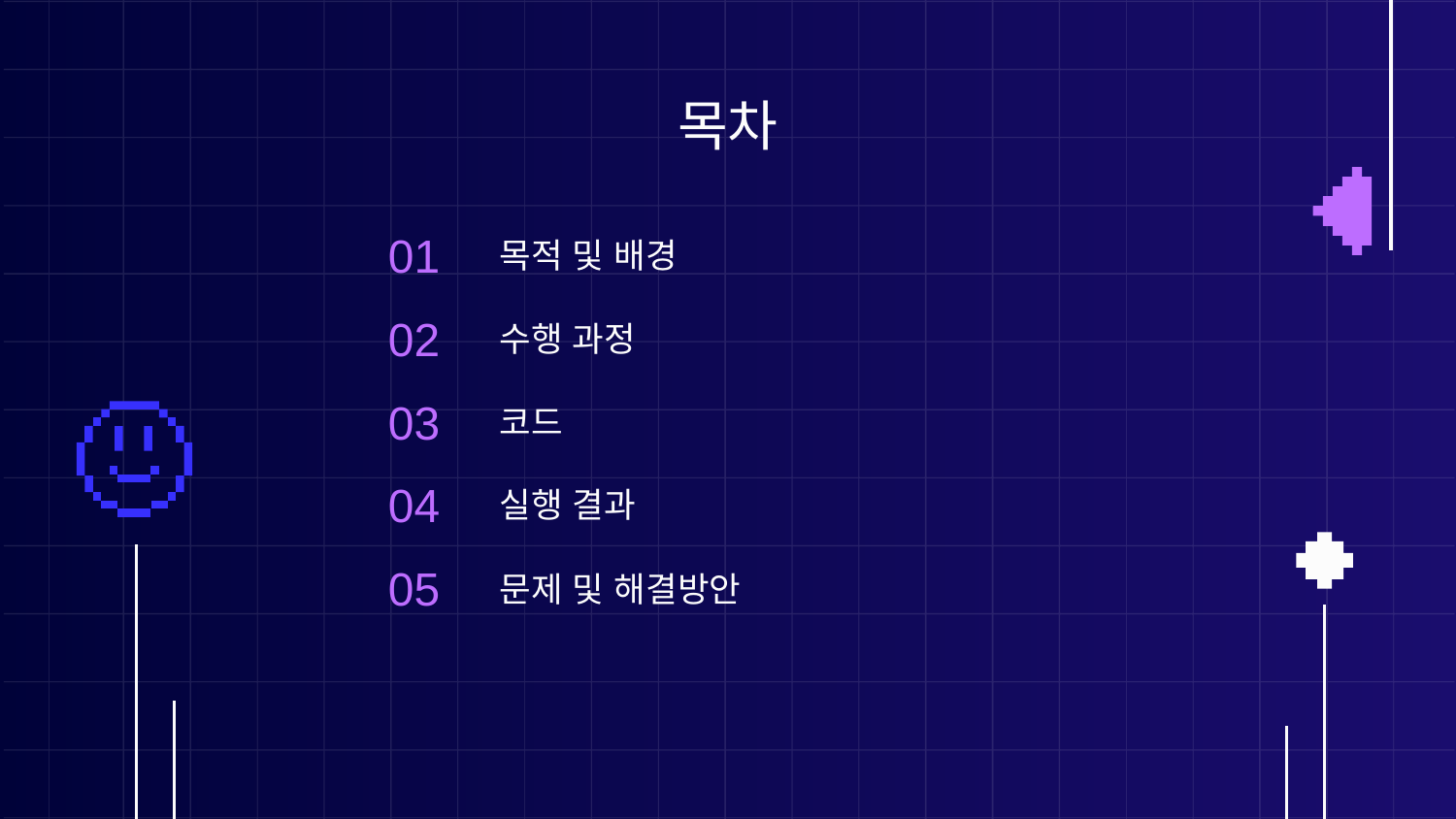

# 목차
01
목적 및 배경
02
수행 과정
03
코드

04
실행 결과

05
문제 및 해결방안